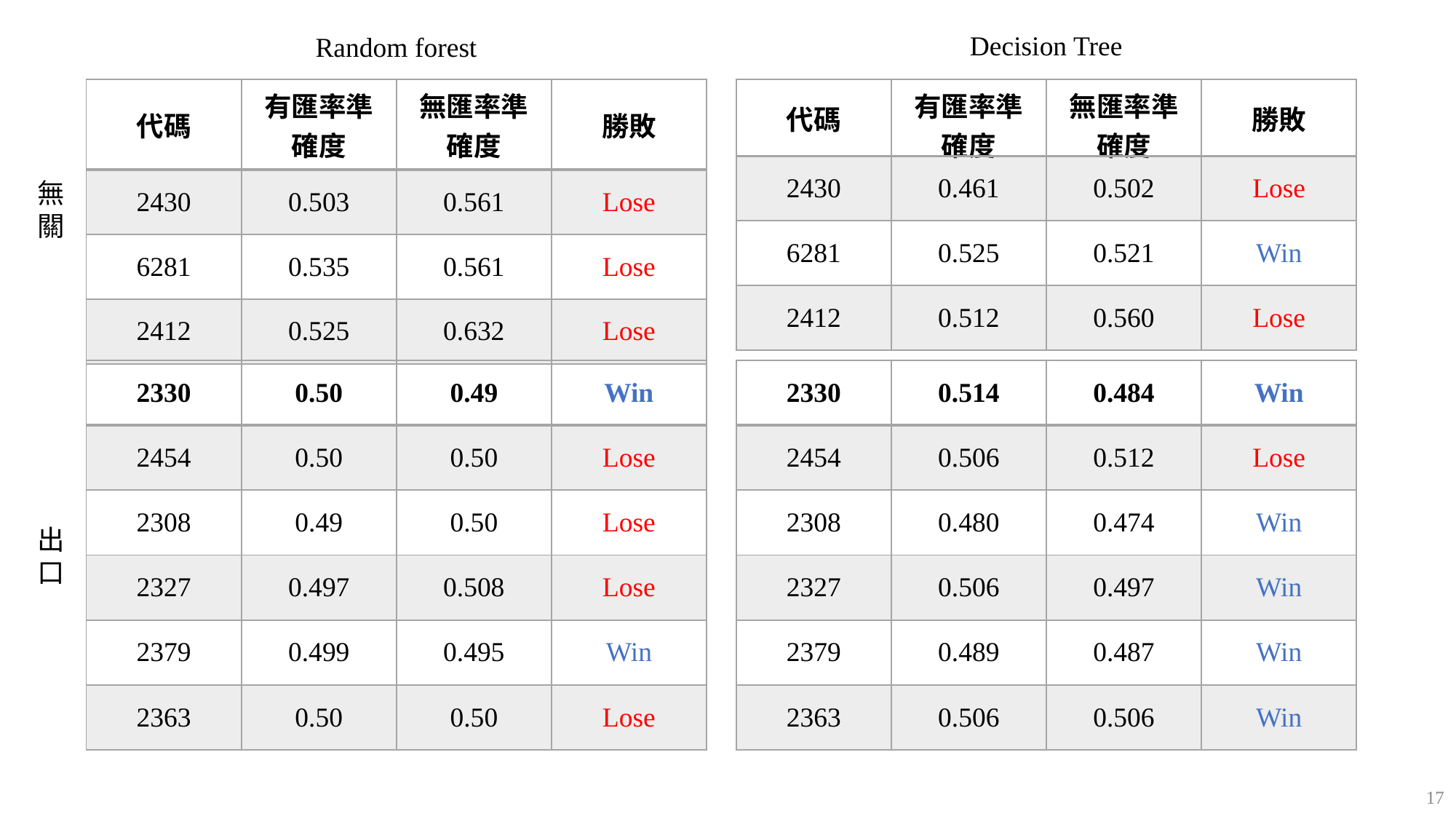

Decision Tree
Random forest
| 代碼 | 有匯率準確度 | 無匯率準確度 | 勝敗 |
| --- | --- | --- | --- |
| 2430 | 0.503 | 0.561 | Lose |
| 6281 | 0.535 | 0.561 | Lose |
| 2412 | 0.525 | 0.632 | Lose |
| 代碼 | 有匯率準確度 | 無匯率準確度 | 勝敗 |
| --- | --- | --- | --- |
| 2430 | 0.461 | 0.502 | Lose |
| 6281 | 0.525 | 0.521 | Win |
| 2412 | 0.512 | 0.560 | Lose |
無
關
| 2330 | 0.50 | 0.49 | Win |
| --- | --- | --- | --- |
| 2454 | 0.50 | 0.50 | Lose |
| 2308 | 0.49 | 0.50 | Lose |
| 2327 | 0.497 | 0.508 | Lose |
| 2379 | 0.499 | 0.495 | Win |
| 2363 | 0.50 | 0.50 | Lose |
| 2330 | 0.514 | 0.484 | Win |
| --- | --- | --- | --- |
| 2454 | 0.506 | 0.512 | Lose |
| 2308 | 0.480 | 0.474 | Win |
| 2327 | 0.506 | 0.497 | Win |
| 2379 | 0.489 | 0.487 | Win |
| 2363 | 0.506 | 0.506 | Win |
出
口
17